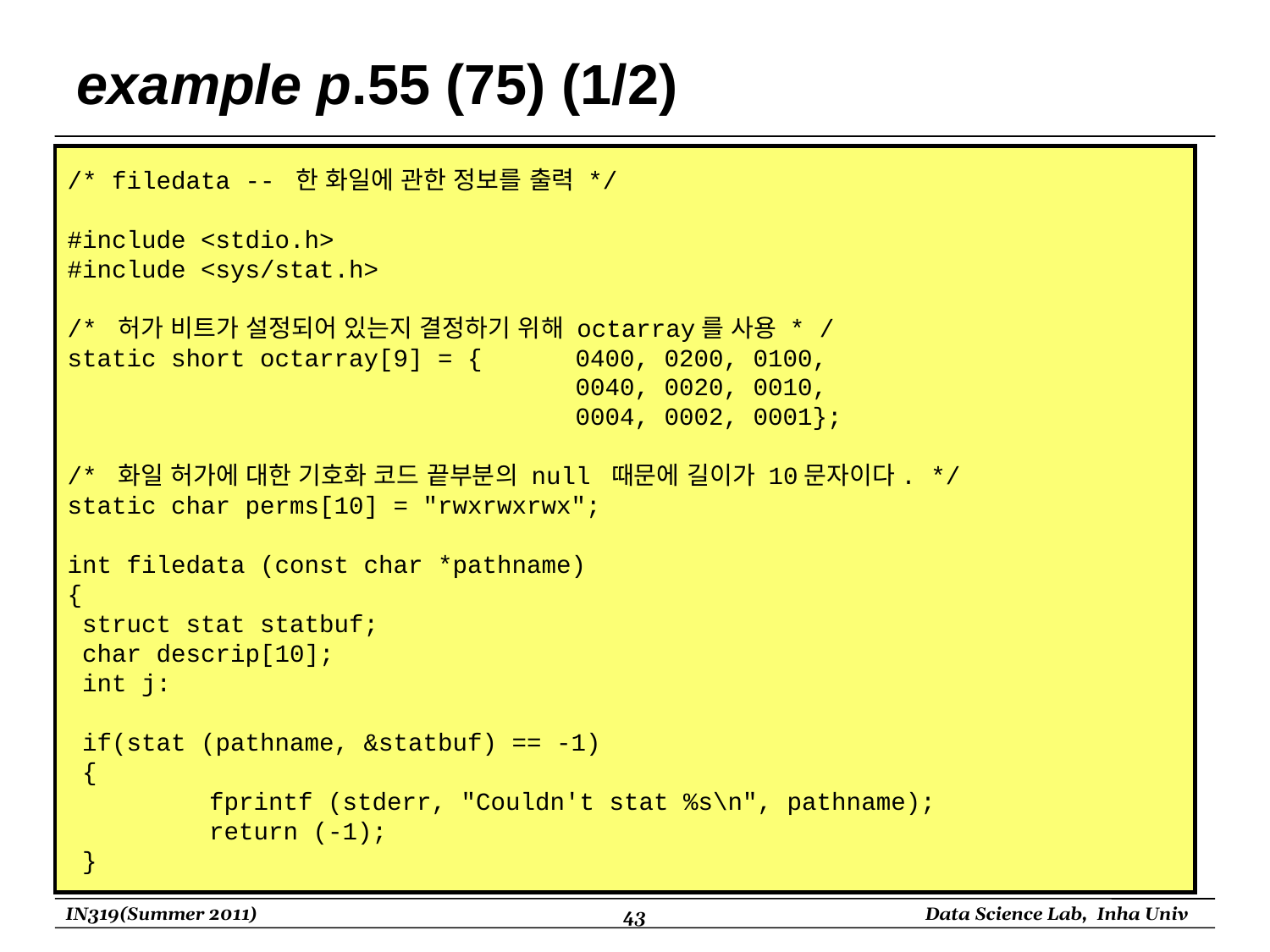

# example p.55 (75) (1/2)
/* filedata -- 한 화일에 관한 정보를 출력 */

#include <stdio.h>
#include <sys/stat.h>

/* 허가 비트가 설정되어 있는지 결정하기 위해 octarray를 사용 * /
static short octarray[9] = {	0400, 0200, 0100,
				0040, 0020, 0010,
				0004, 0002, 0001};

/* 화일 허가에 대한 기호화 코드 끝부분의 null 때문에 길이가 10문자이다. */
static char perms[10] = "rwxrwxrwx";

int filedata (const char *pathname)
{
 struct stat statbuf;
 char descrip[10];
 int j:

 if(stat (pathname, &statbuf) == -1)
 {
	 fprintf (stderr, "Couldn't stat %s\n", pathname);
	 return (-1);
 }

43